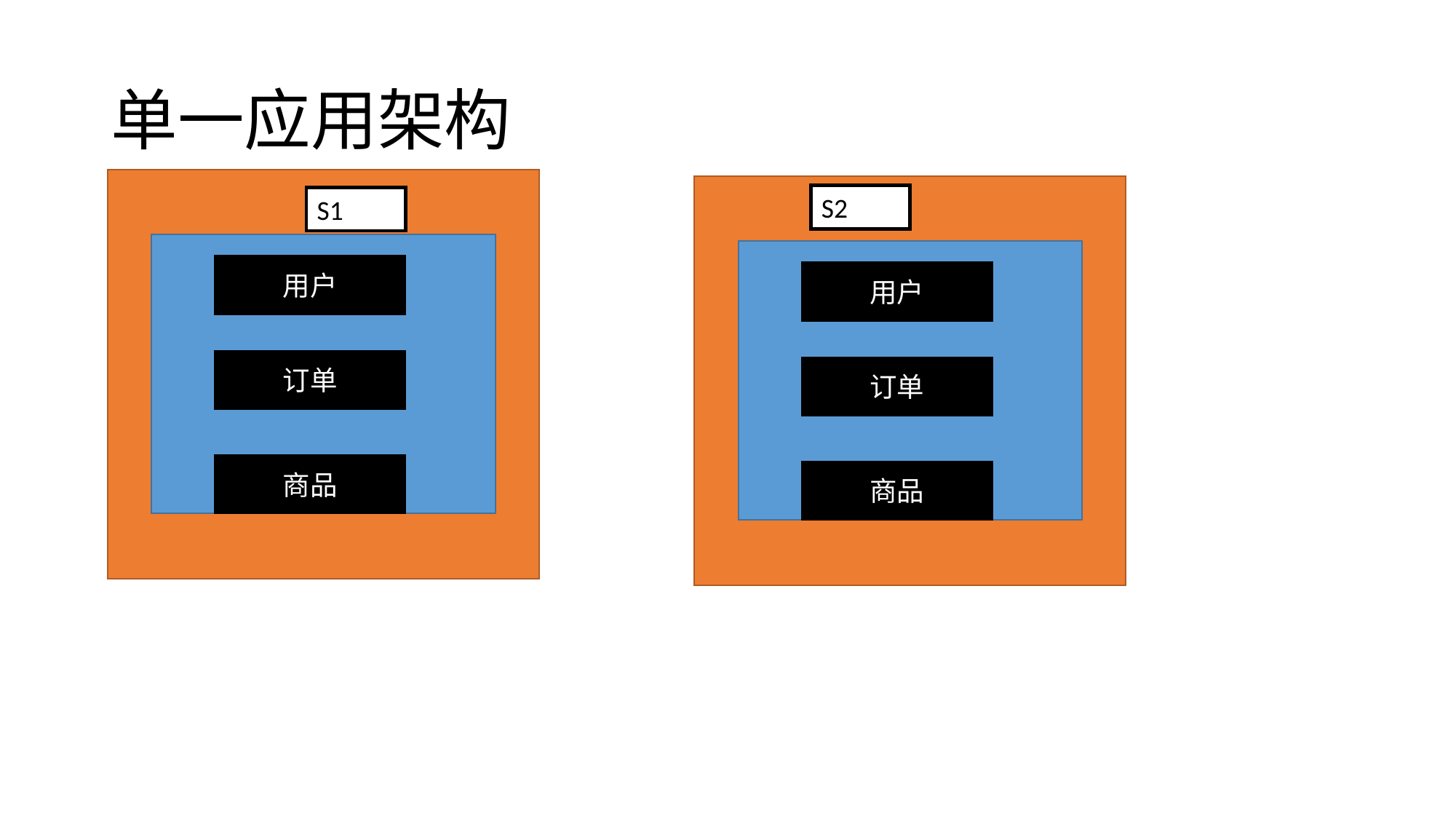

# 单一应用架构

S2
S1

用户
订单
商品

用户
订单
商品